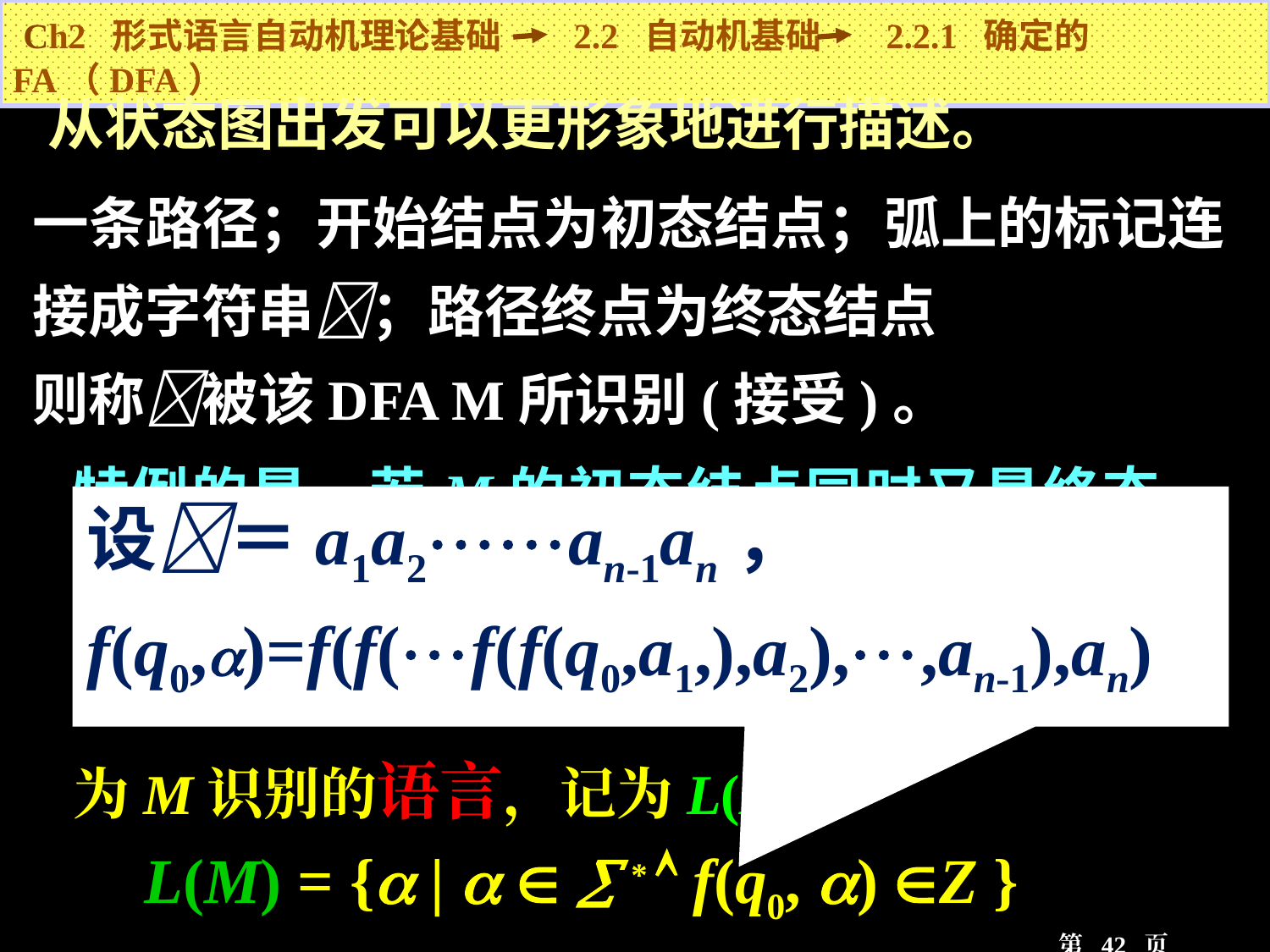

Ch2  形式语言自动机理论基础        2.2  自动机基础       2.2.1  确定的FA（DFA）

从状态图出发可以更形象地进行描述。
一条路径；开始结点为初态结点；弧上的标记连接成字符串α；路径终点为终态结点
则称α被该DFA M所识别(接受)。
特例的是，若M的初态结点同时又是终态结点，则空串ε为M所识别。
设α＝a1a2……an-1an，
f(q0,α)=f(f(…f(f(q0,a1,),a2),…,an-1),an)
确定的有限自动机M识别的字符串的全体称
为M识别的语言，记为L(M)。
     L(M) = {α | α ∈ ∑ * ∧ f(q0, α) ∈Z }